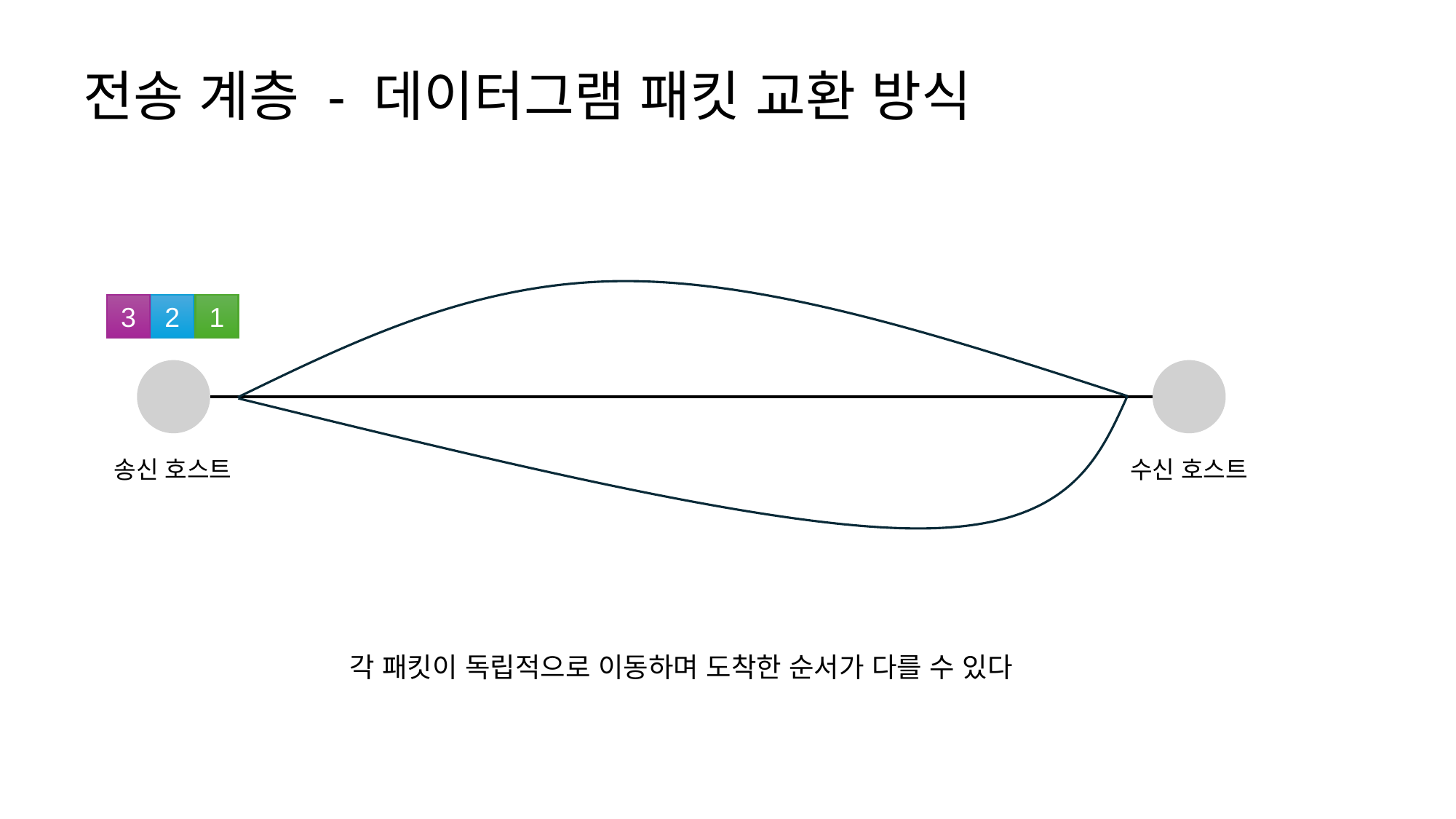

전송 계층 - 데이터그램 패킷 교환 방식

3
2
1

송신 호스트
수신 호스트
각 패킷이 독립적으로 이동하며 도착한 순서가 다를 수 있다